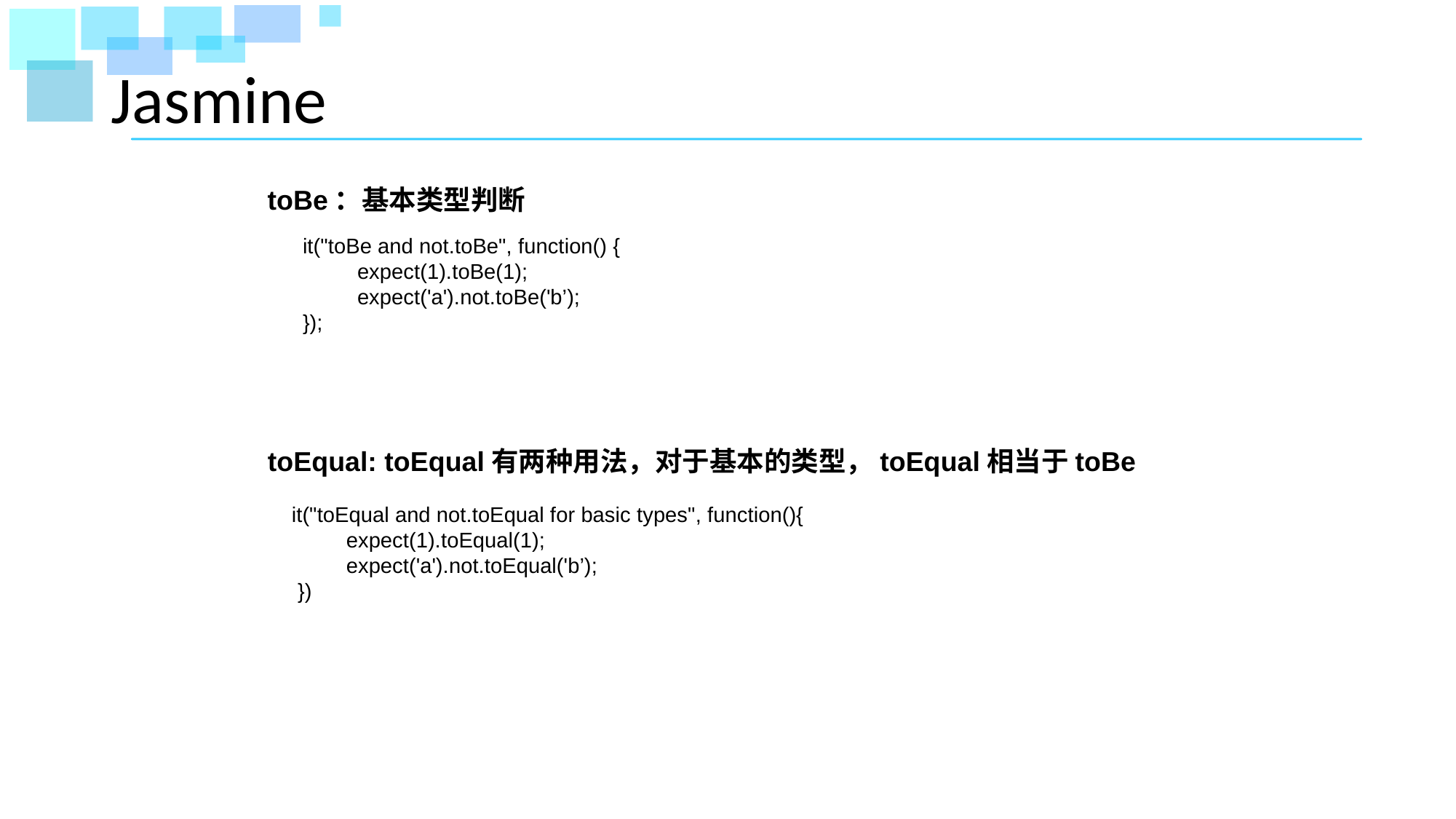

# Jasmine
toBe：基本类型判断
it("toBe and not.toBe", function() {
expect(1).toBe(1);
expect('a').not.toBe('b’);
});
toEqual: toEqual有两种用法，对于基本的类型，toEqual相当于toBe
it("toEqual and not.toEqual for basic types", function(){
expect(1).toEqual(1);
expect('a').not.toEqual('b’);
 })